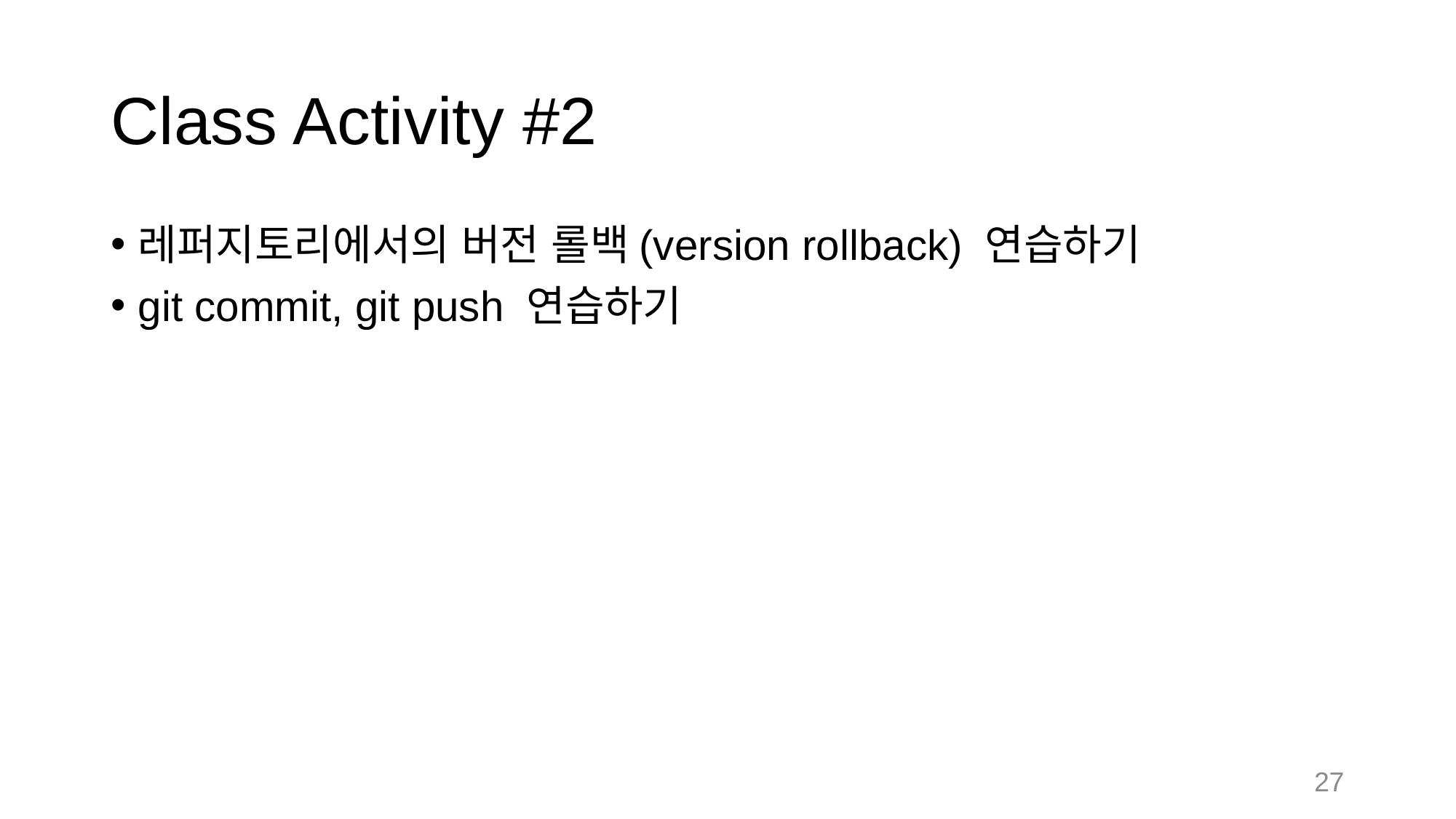

# Class Activity #2
레퍼지토리에서의 버전 롤백(version rollback) 연습하기
git commit, git push 연습하기
27